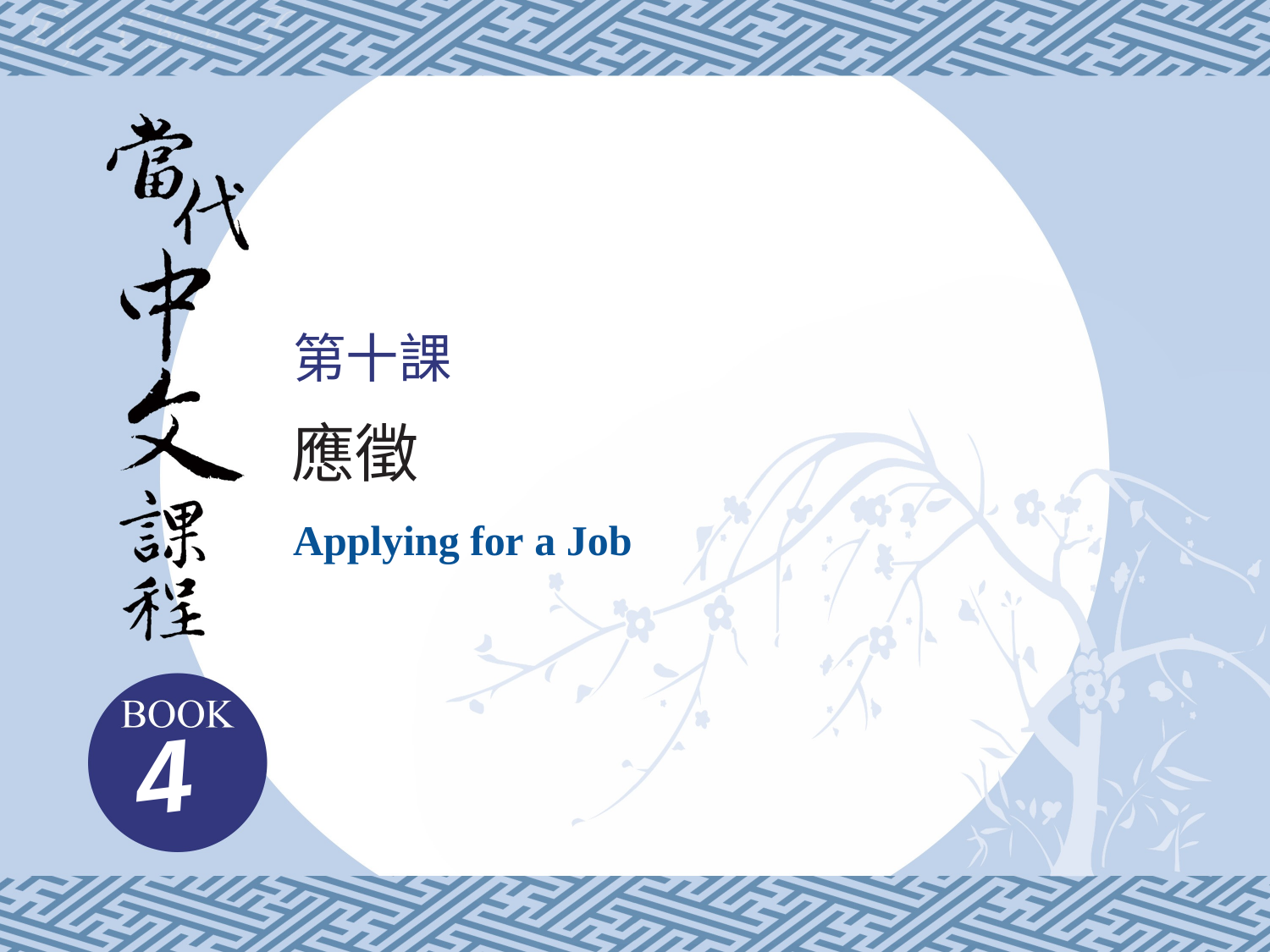

第十課
應徵
Applying for a Job
4